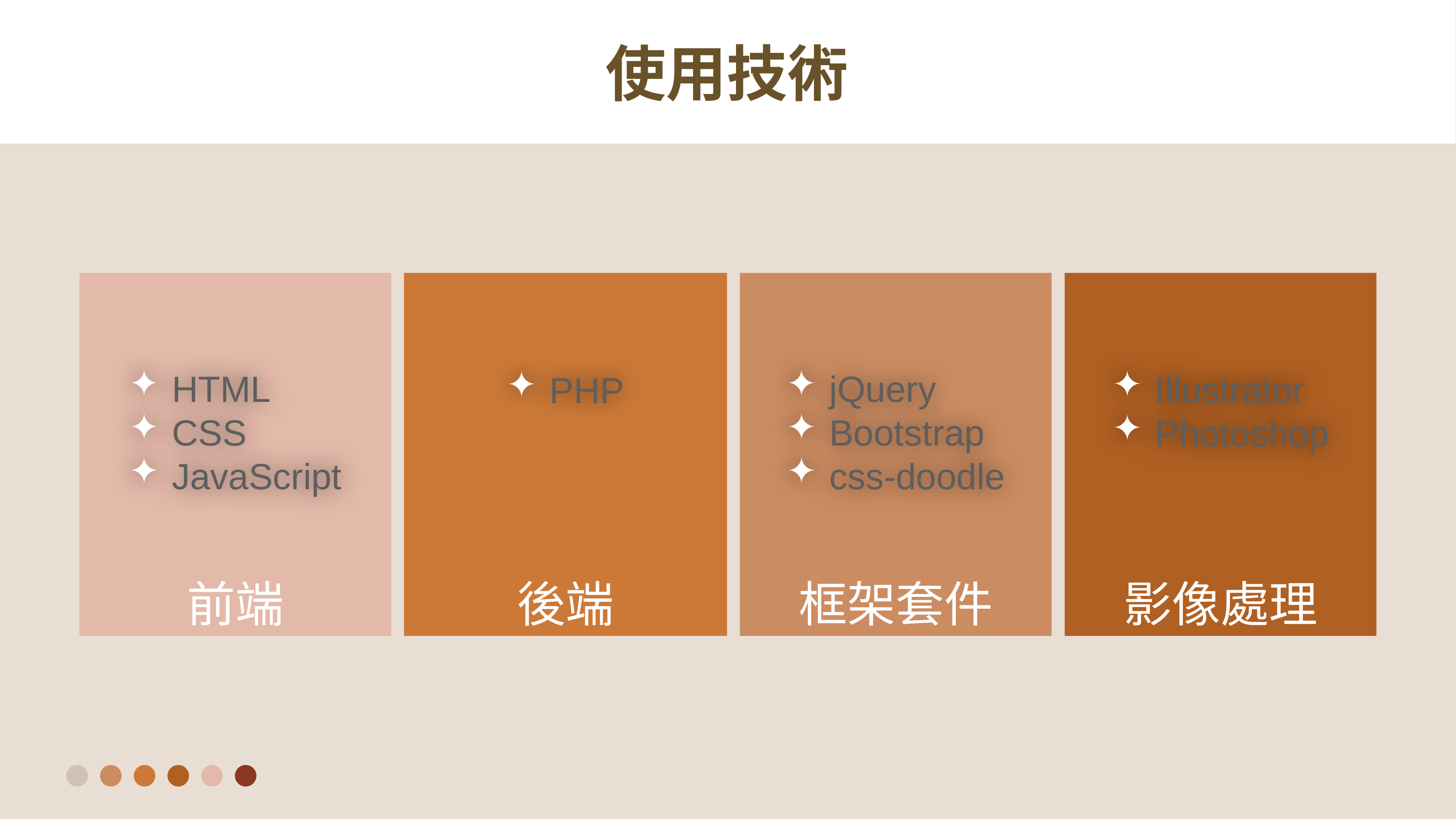

使用技術

前端
後端
框架套件
影像處理
HTML
CSS
JavaScript
PHP
jQuery
Bootstrap
css-doodle
Illustrator
Photoshop